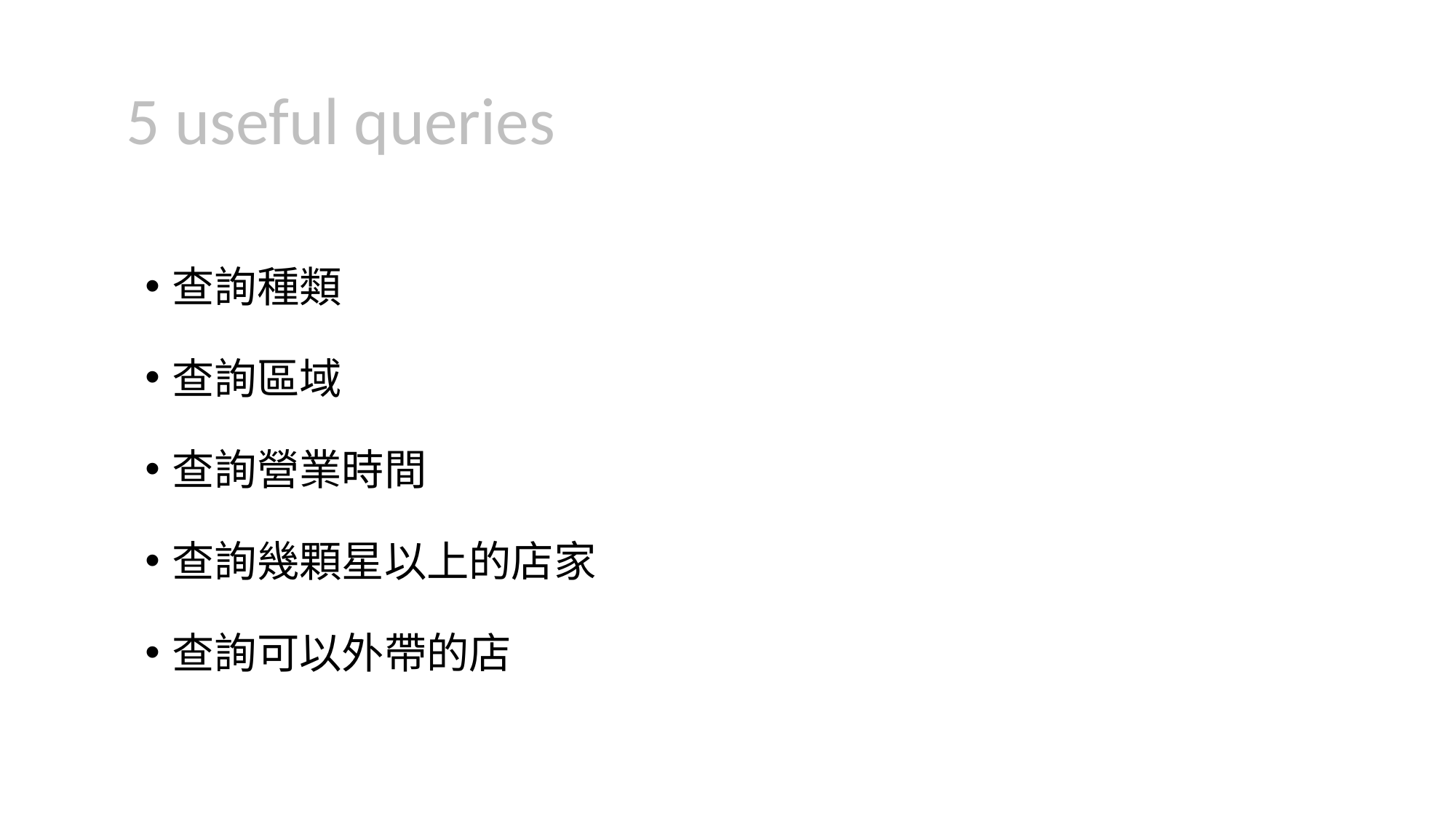

# 5 useful queries
查詢種類
查詢區域
查詢營業時間
查詢幾顆星以上的店家
查詢可以外帶的店